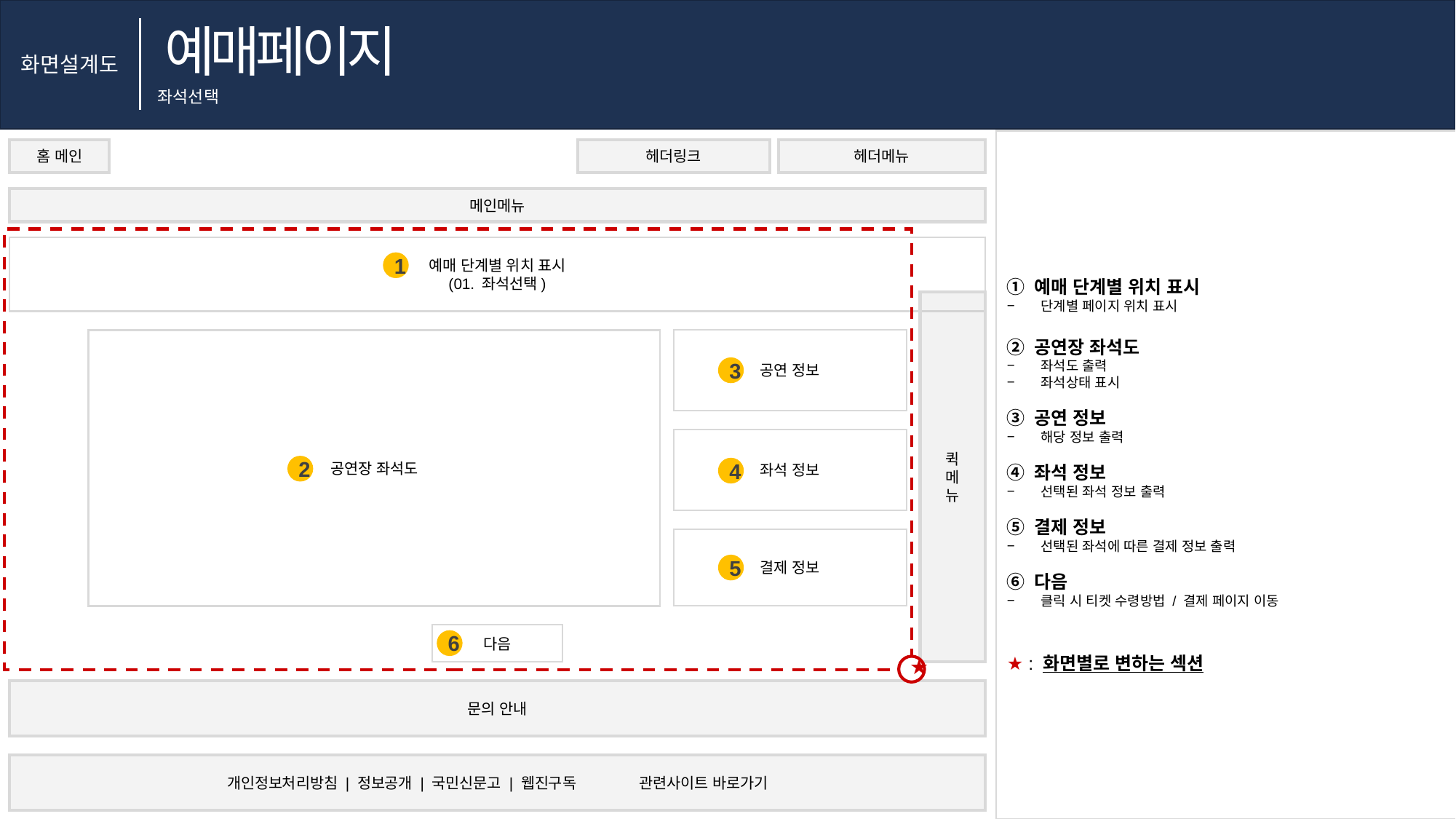

예매페이지
화면설계도
좌석선택
① 예매 단계별 위치 표시
단계별 페이지 위치 표시

② 공연장 좌석도
좌석도 출력
좌석상태 표시

③ 공연 정보
해당 정보 출력

④ 좌석 정보
선택된 좌석 정보 출력

⑤ 결제 정보
선택된 좌석에 따른 결제 정보 출력

⑥ 다음
클릭 시 티켓 수령방법 / 결제 페이지 이동

★ : 화면별로 변하는 섹션
헤더링크
홈 메인
헤더메뉴
메인메뉴

예매 단계별 위치 표시
(01. 좌석선택)
1
퀵
메
뉴
공연 정보
공연장 좌석도
3
좌석 정보
2
4
결제 정보
5
다음
6
★

문의 안내
개인정보처리방침 | 정보공개 | 국민신문고 | 웹진구독               관련사이트 바로가기